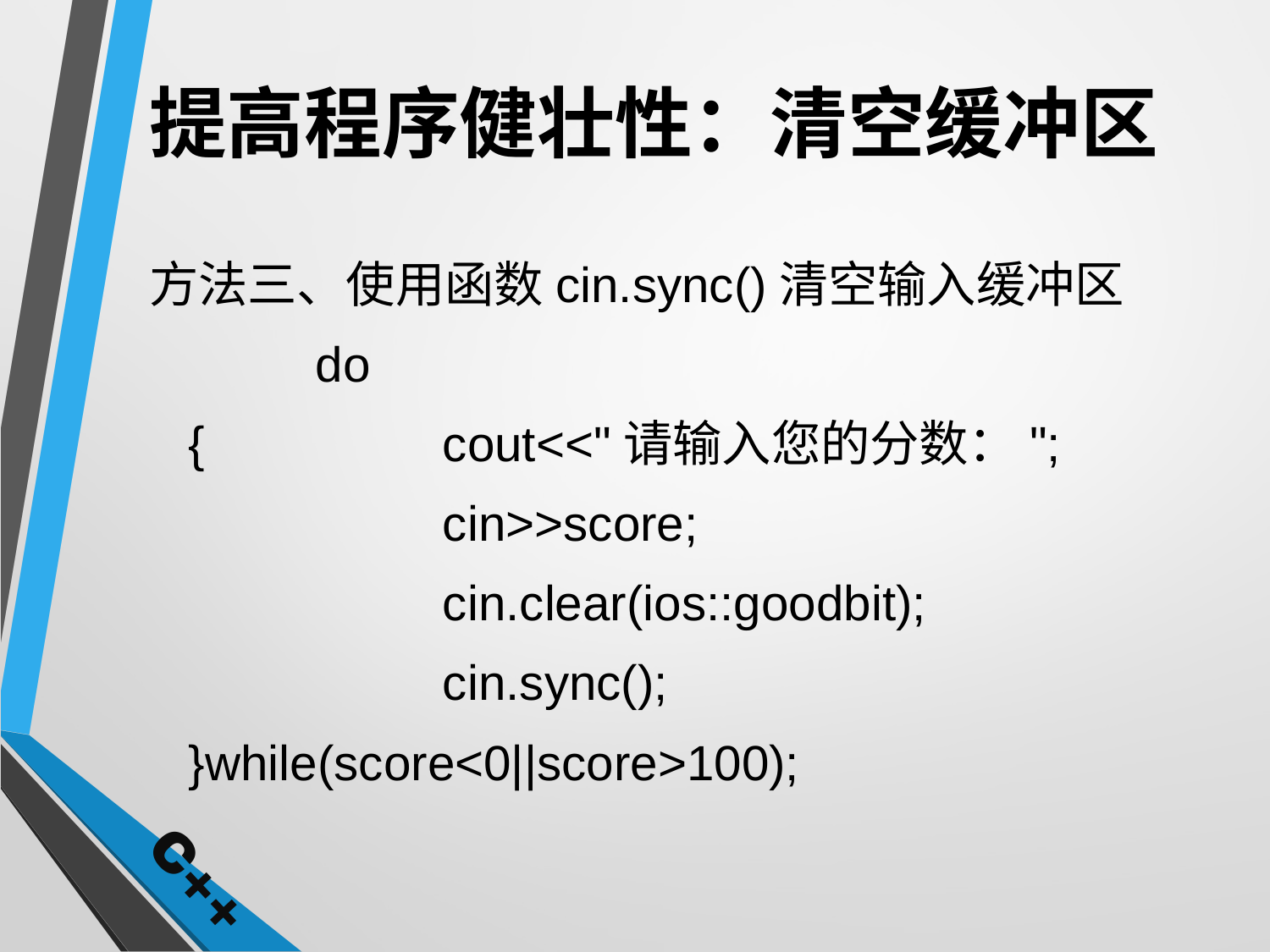

# 提高程序健壮性：清空缓冲区
方法三、使用函数cin.sync()清空输入缓冲区
		do
	{		cout<<"请输入您的分数：";
			cin>>score;
			cin.clear(ios::goodbit);
			cin.sync();
	}while(score<0||score>100);